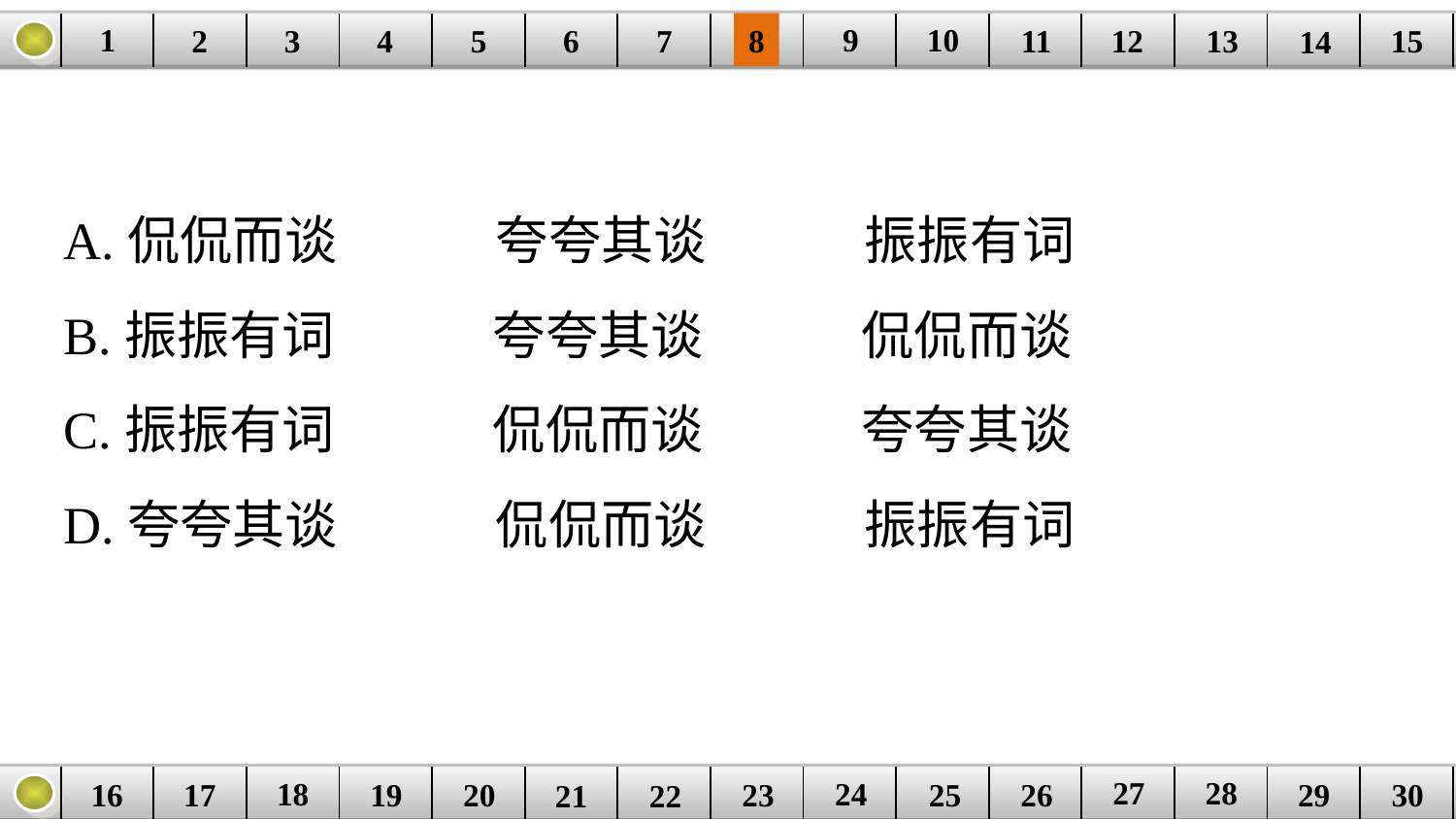

9
10
1
3
4
5
6
8
11
2
12
15
|  |  |  |  |  |  |  |  |  |  |  |  |  |  |  |
| --- | --- | --- | --- | --- | --- | --- | --- | --- | --- | --- | --- | --- | --- | --- |
7
13
14

A.侃侃而谈　　　夸夸其谈　　　振振有词
B.振振有词　　　夸夸其谈　　　侃侃而谈
C.振振有词　　　侃侃而谈　　　夸夸其谈
D.夸夸其谈　　　侃侃而谈　　　振振有词

27
28
18
24
16
25
26
30
|  |  |  |  |  |  |  |  |  |  |  |  |  |  |  |
| --- | --- | --- | --- | --- | --- | --- | --- | --- | --- | --- | --- | --- | --- | --- |
23
17
19
20
29
21
22